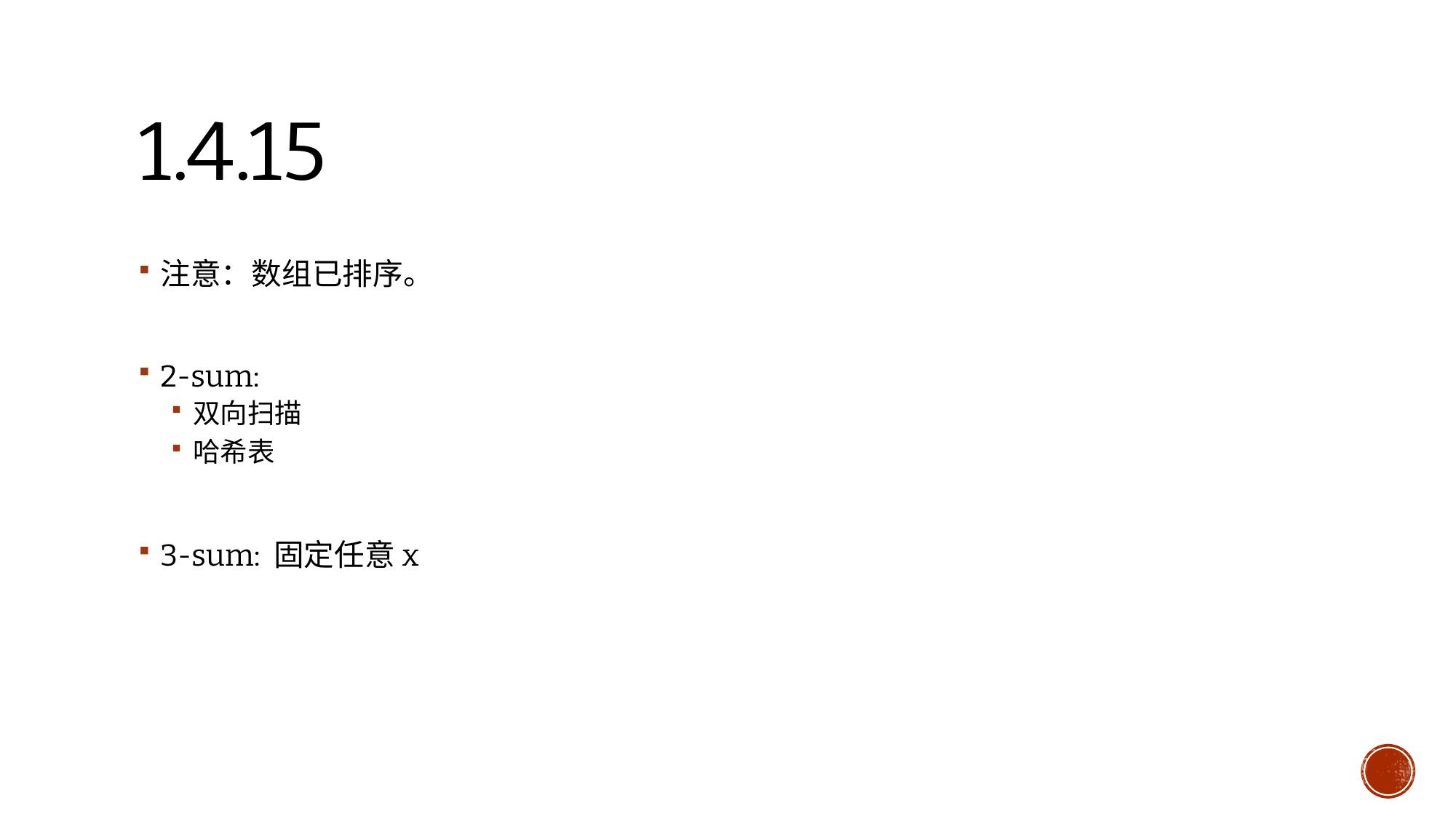

# 1.4.15
注意：数组已排序。

2-sum:
双向扫描
哈希表

3-sum: 固定任意x